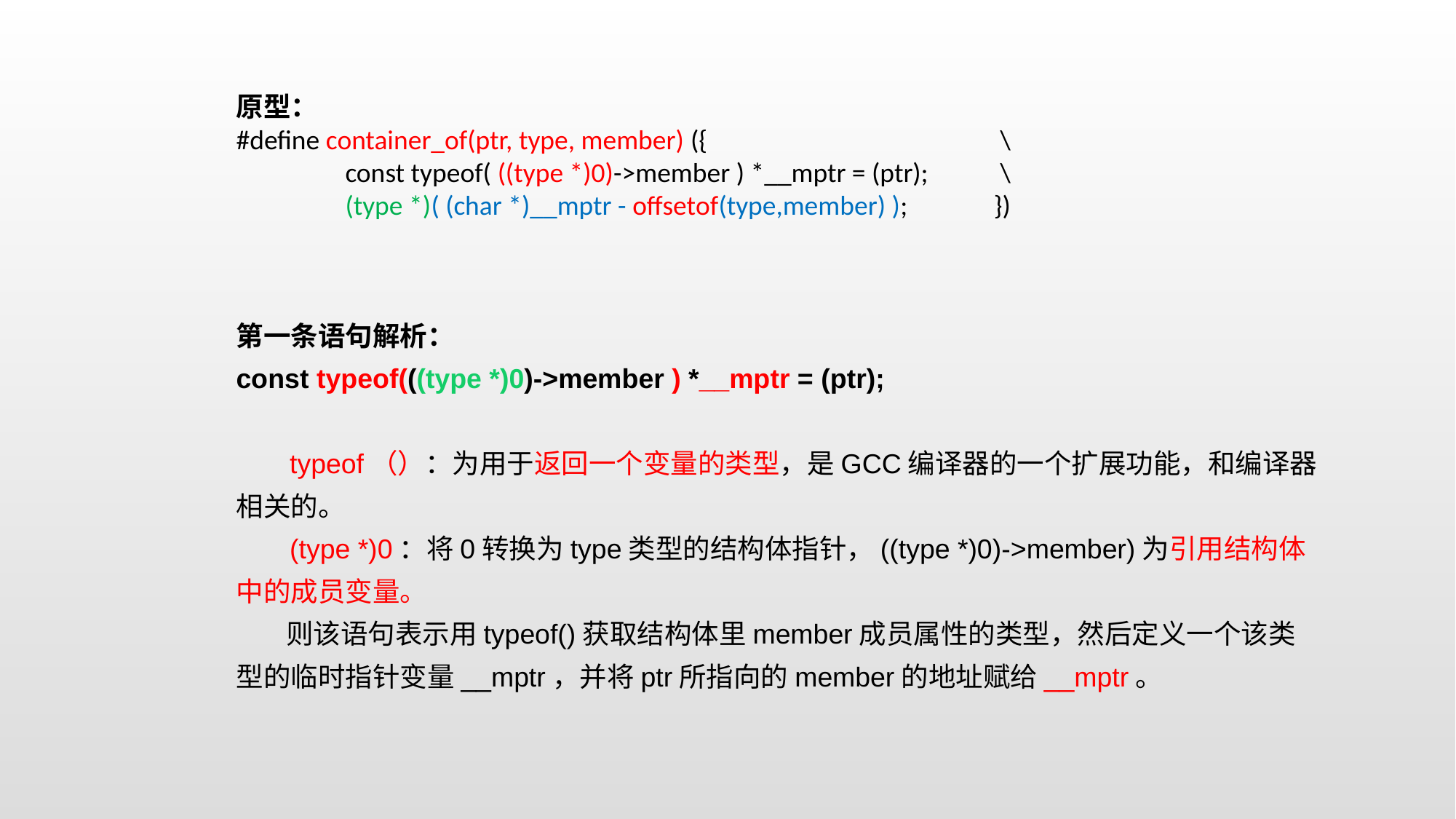

原型：
#define container_of(ptr, type, member) ({			\	const typeof( ((type *)0)->member ) *__mptr = (ptr);	\	(type *)( (char *)__mptr - offsetof(type,member) );              })
第一条语句解析：
const typeof(((type *)0)->member ) *__mptr = (ptr);

       typeof（）：为用于返回一个变量的类型，是GCC编译器的一个扩展功能，和编译器相关的。
       (type *)0：将0转换为type类型的结构体指针，((type *)0)->member)为引用结构体中的成员变量。
       则该语句表示用typeof()获取结构体里member成员属性的类型，然后定义一个该类型的临时指针变量__mptr，并将ptr所指向的member的地址赋给__mptr。